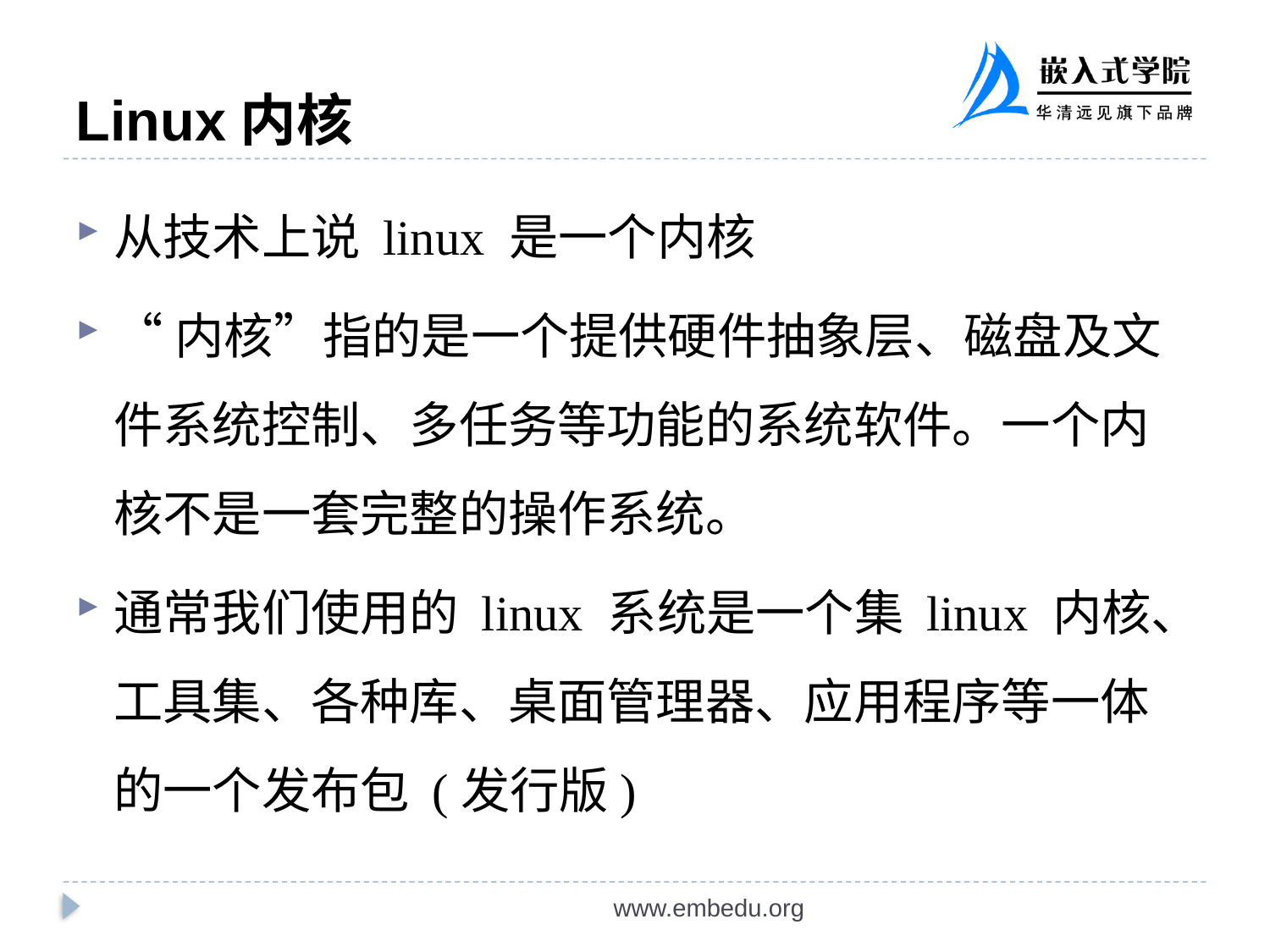

# Linux内核
从技术上说 linux 是一个内核
“内核”指的是一个提供硬件抽象层、磁盘及文件系统控制、多任务等功能的系统软件。一个内核不是一套完整的操作系统。
通常我们使用的 linux 系统是一个集 linux 内核、工具集、各种库、桌面管理器、应用程序等一体的一个发布包 (发行版)‏
www.embedu.org